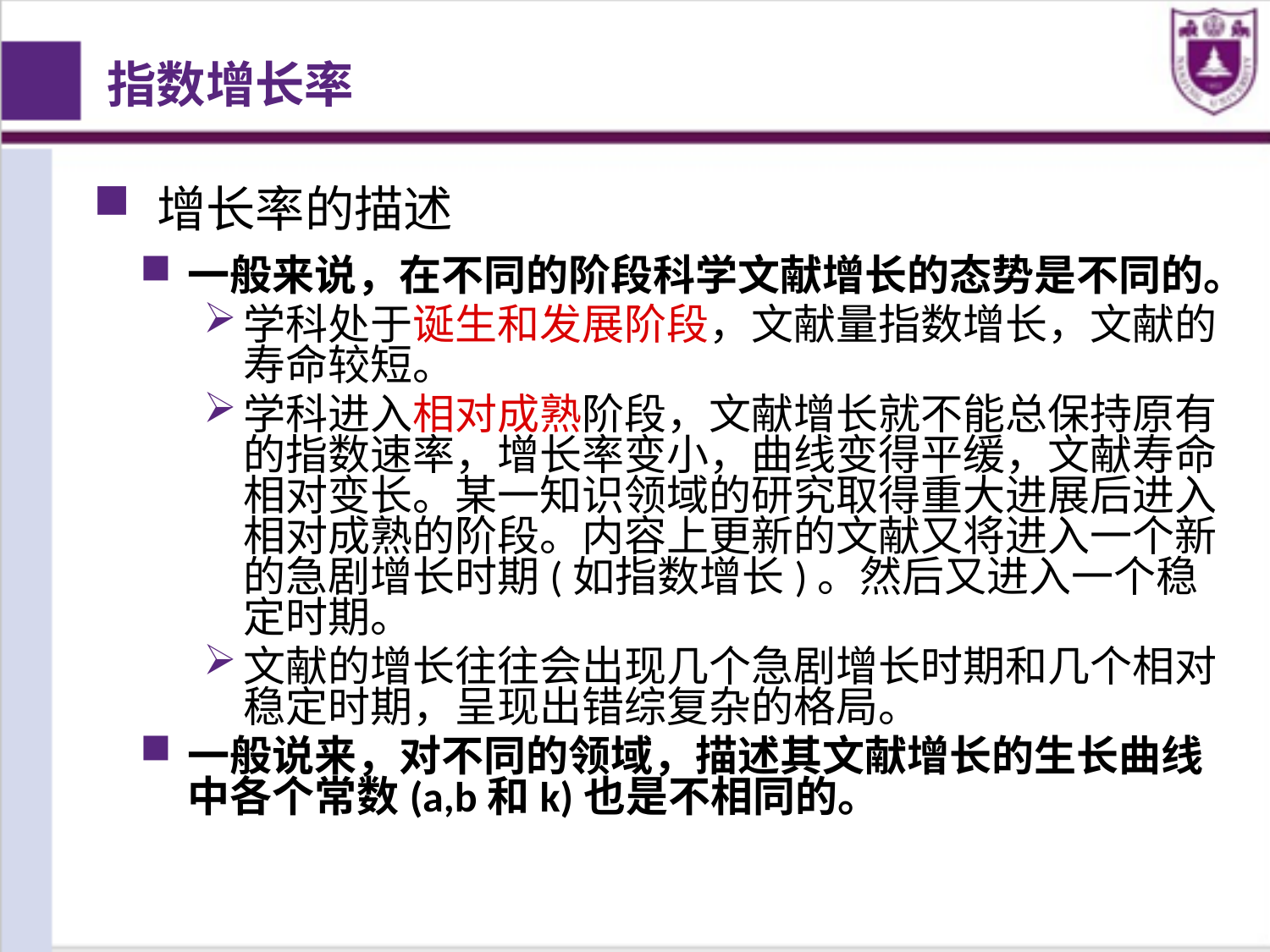

指数增长率
# 增长率的描述
一般来说，在不同的阶段科学文献增长的态势是不同的。
学科处于诞生和发展阶段，文献量指数增长，文献的寿命较短。
学科进入相对成熟阶段，文献增长就不能总保持原有的指数速率，增长率变小，曲线变得平缓，文献寿命相对变长。某一知识领域的研究取得重大进展后进入相对成熟的阶段。内容上更新的文献又将进入一个新的急剧增长时期(如指数增长)。然后又进入一个稳定时期。
文献的增长往往会出现几个急剧增长时期和几个相对稳定时期，呈现出错综复杂的格局。
一般说来，对不同的领域，描述其文献增长的生长曲线中各个常数(a,b和k)也是不相同的。